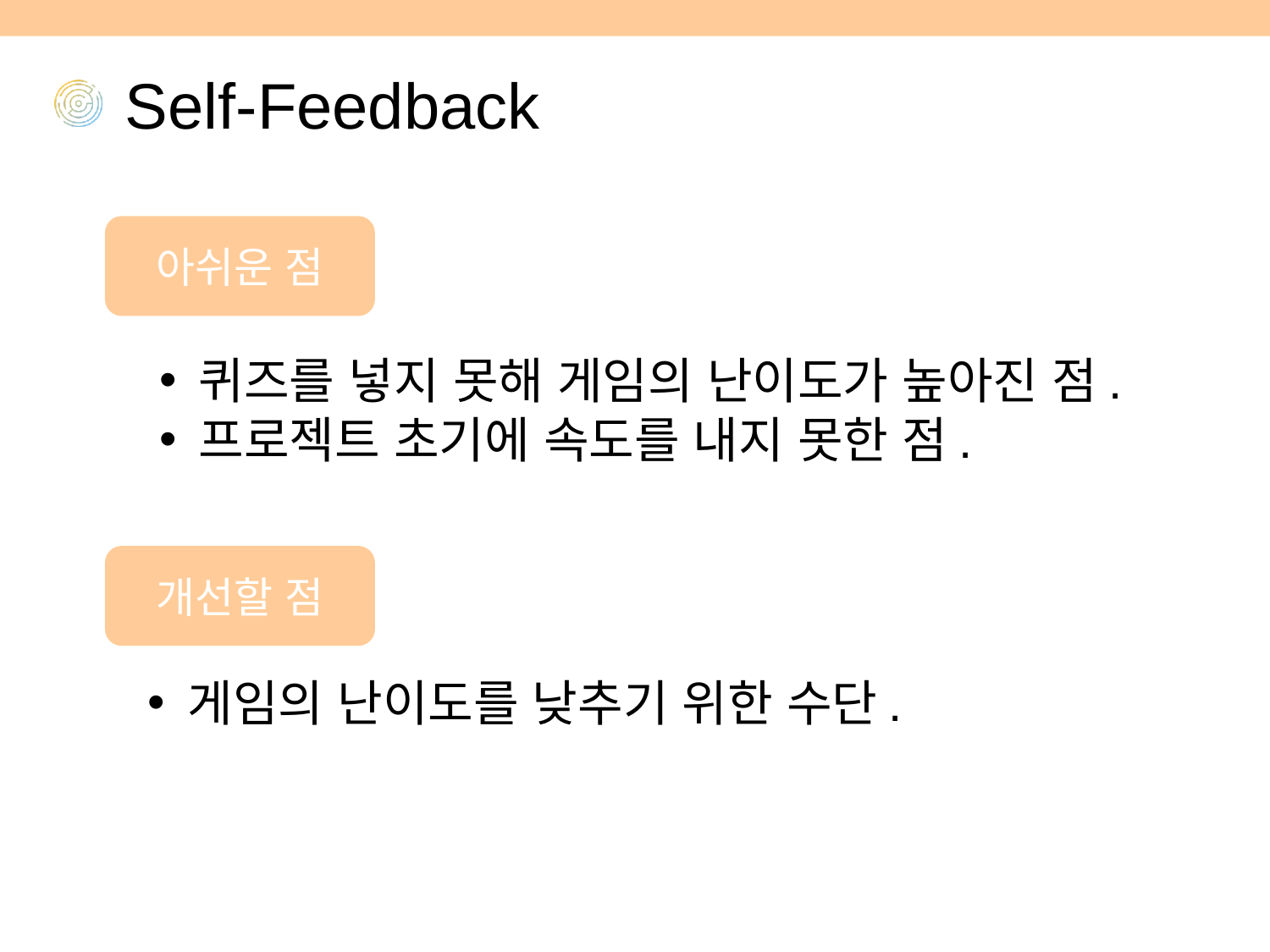

# Self-Feedback
아쉬운 점
퀴즈를 넣지 못해 게임의 난이도가 높아진 점.
프로젝트 초기에 속도를 내지 못한 점.
개선할 점
게임의 난이도를 낮추기 위한 수단.